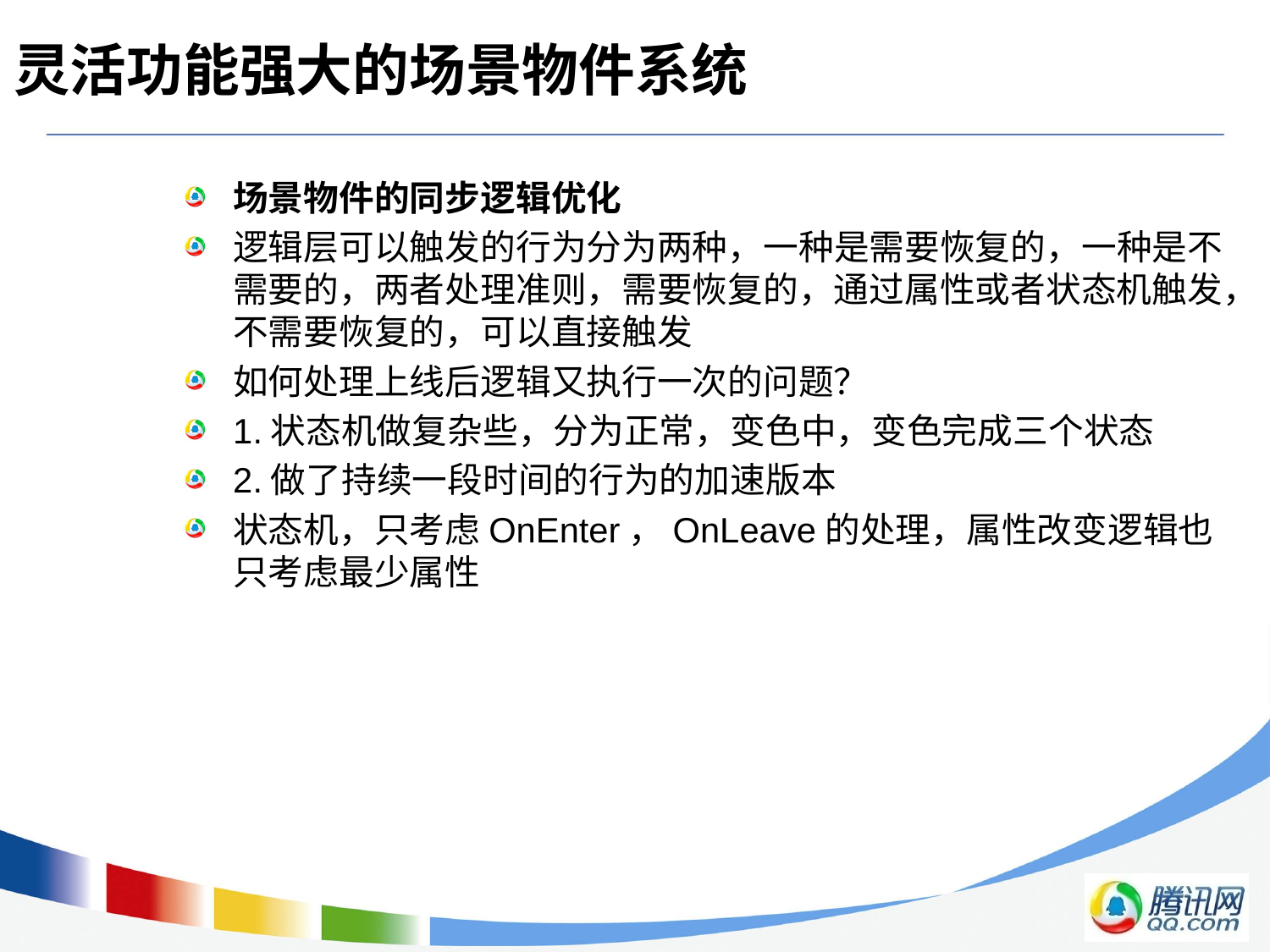

# 灵活功能强大的场景物件系统
场景物件的同步逻辑优化
逻辑层可以触发的行为分为两种，一种是需要恢复的，一种是不需要的，两者处理准则，需要恢复的，通过属性或者状态机触发，不需要恢复的，可以直接触发
如何处理上线后逻辑又执行一次的问题？
1.状态机做复杂些，分为正常，变色中，变色完成三个状态
2.做了持续一段时间的行为的加速版本
状态机，只考虑OnEnter，OnLeave的处理，属性改变逻辑也只考虑最少属性